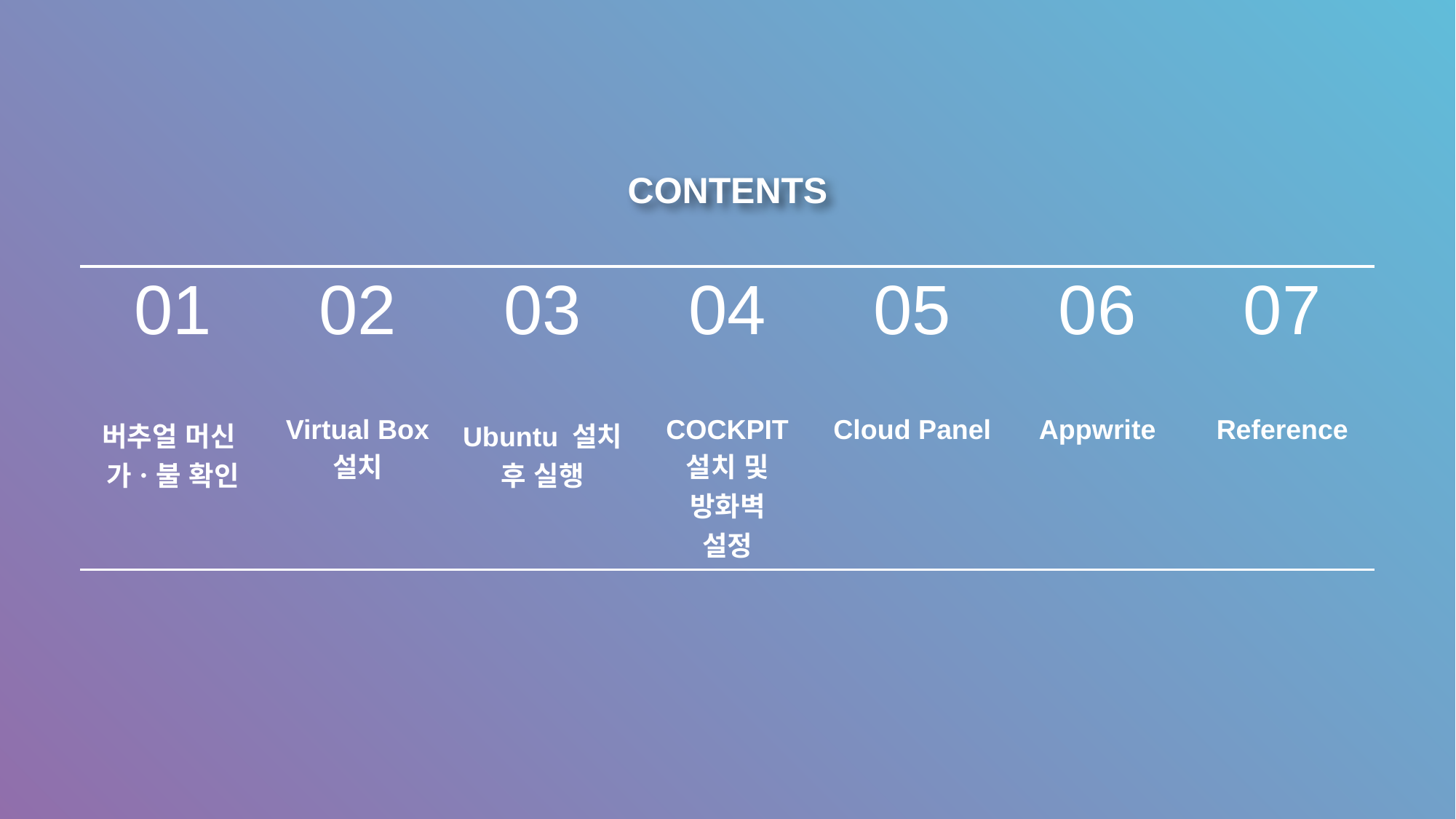

# CONTENTS
| 01 | 02 | 03 | 04 | 05 | 06 | 07 |
| --- | --- | --- | --- | --- | --- | --- |
| 버추얼 머신 가ㆍ불 확인 | Virtual Box 설치 | Ubuntu 설치 후 실행 | COCKPIT 설치 및 방화벽 설정 | Cloud Panel | Appwrite | Reference |